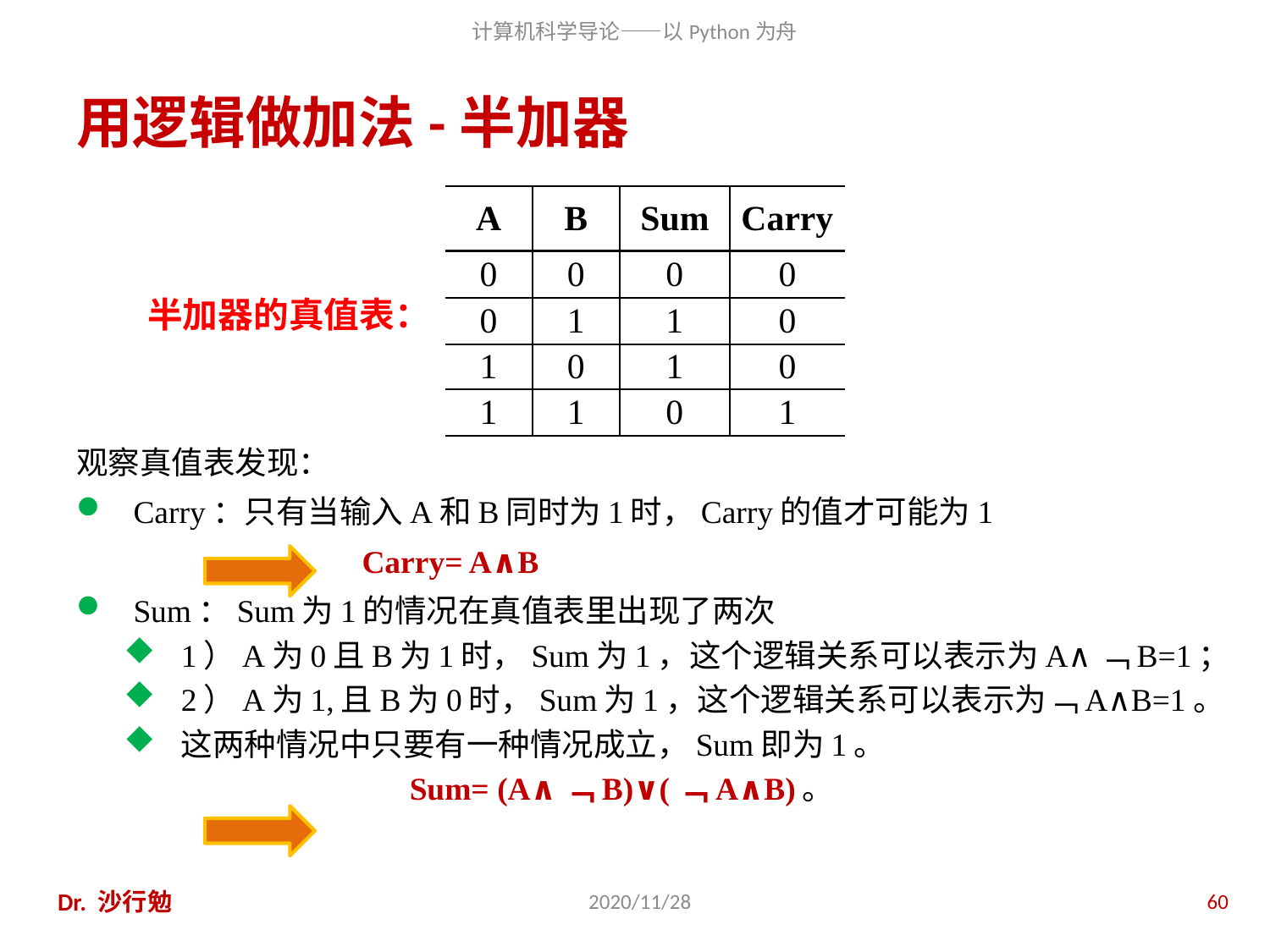

# 用逻辑做加法-半加器
| A | B | Sum | Carry |
| --- | --- | --- | --- |
| 0 | 0 | 0 | 0 |
| 0 | 1 | 1 | 0 |
| 1 | 0 | 1 | 0 |
| 1 | 1 | 0 | 1 |
半加器的真值表：
观察真值表发现：
Carry：只有当输入A和B同时为1时，Carry的值才可能为1
			Carry= A∧B
Sum：Sum为1的情况在真值表里出现了两次
1）A为0且B为1时，Sum为1，这个逻辑关系可以表示为A∧﹁B=1；
2）A为1,且B为0时，Sum为1，这个逻辑关系可以表示为﹁A∧B=1。
这两种情况中只要有一种情况成立，Sum即为1。
			Sum= (A∧﹁B)∨(﹁A∧B)。

Dr. 沙行勉
2020/11/28
60